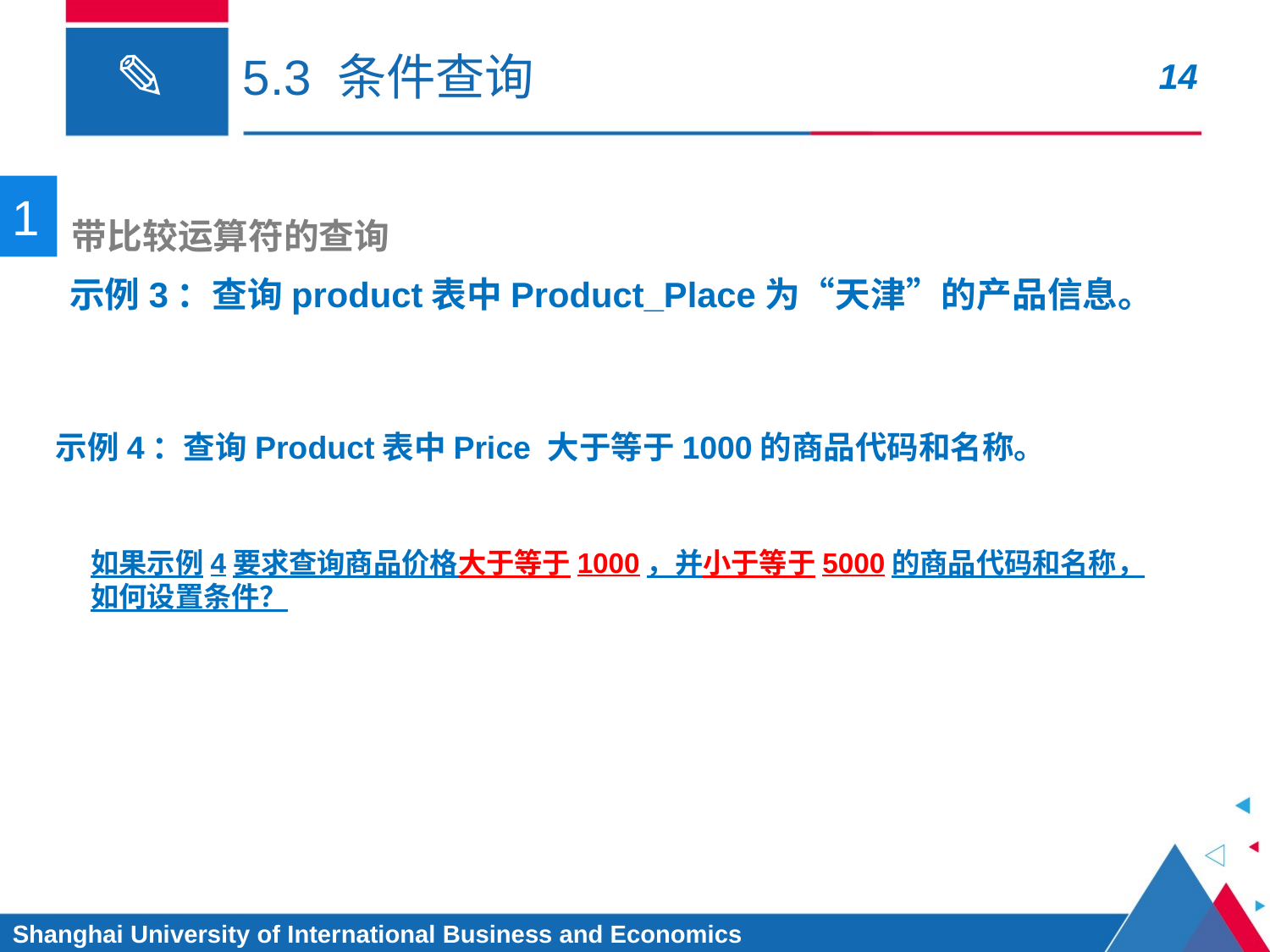

# 5.3 条件查询

1
带比较运算符的查询
示例3：查询product表中Product_Place为“天津”的产品信息。
示例4：查询Product表中Price 大于等于1000的商品代码和名称。
如果示例4要求查询商品价格大于等于1000，并小于等于5000的商品代码和名称，如何设置条件？